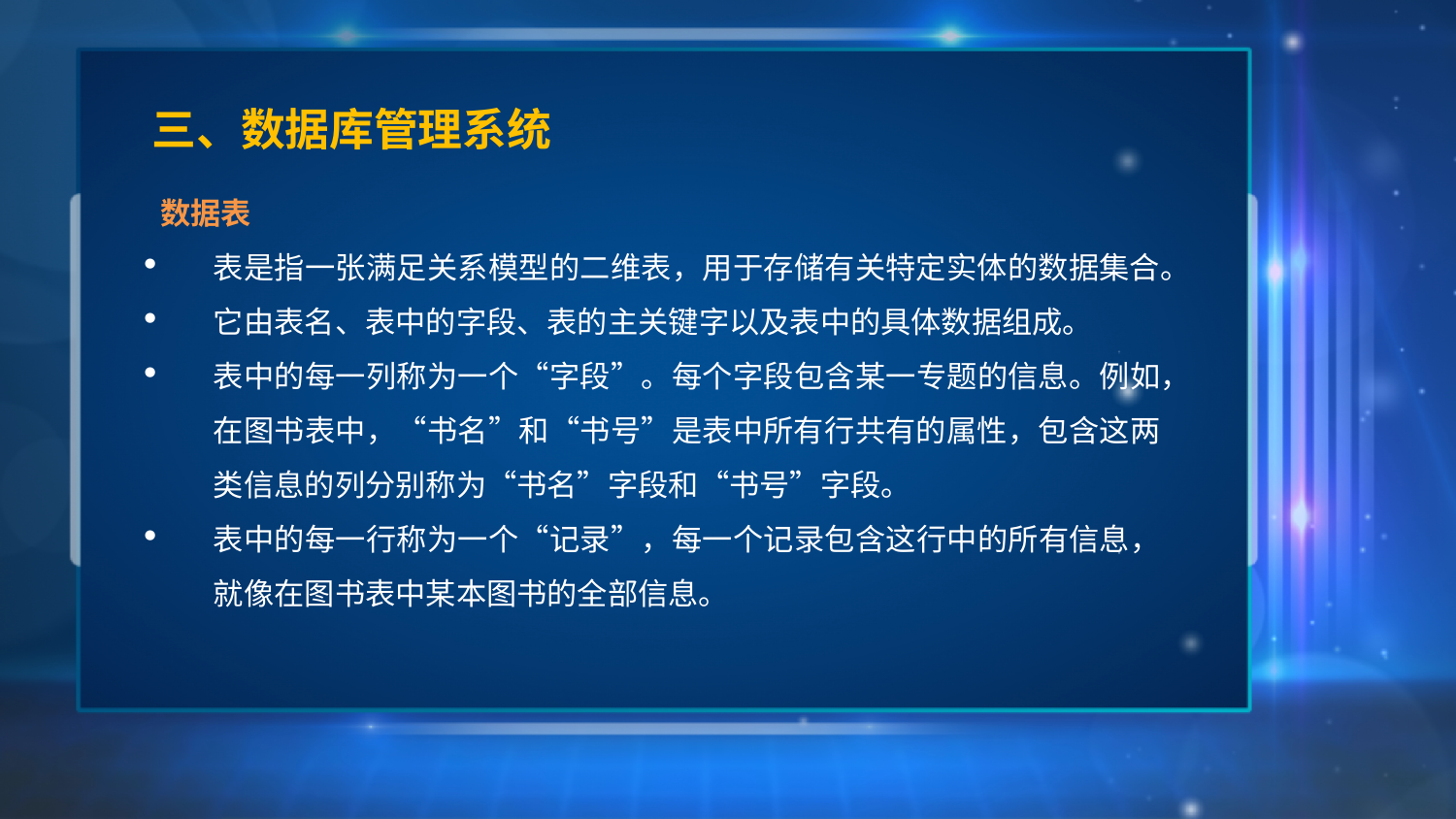

# 三、数据库管理系统
   数据表
表是指一张满足关系模型的二维表，用于存储有关特定实体的数据集合。
它由表名、表中的字段、表的主关键字以及表中的具体数据组成。
表中的每一列称为一个“字段”。每个字段包含某一专题的信息。例如，在图书表中，“书名”和“书号”是表中所有行共有的属性，包含这两类信息的列分别称为“书名”字段和“书号”字段。
表中的每一行称为一个“记录”，每一个记录包含这行中的所有信息，就像在图书表中某本图书的全部信息。